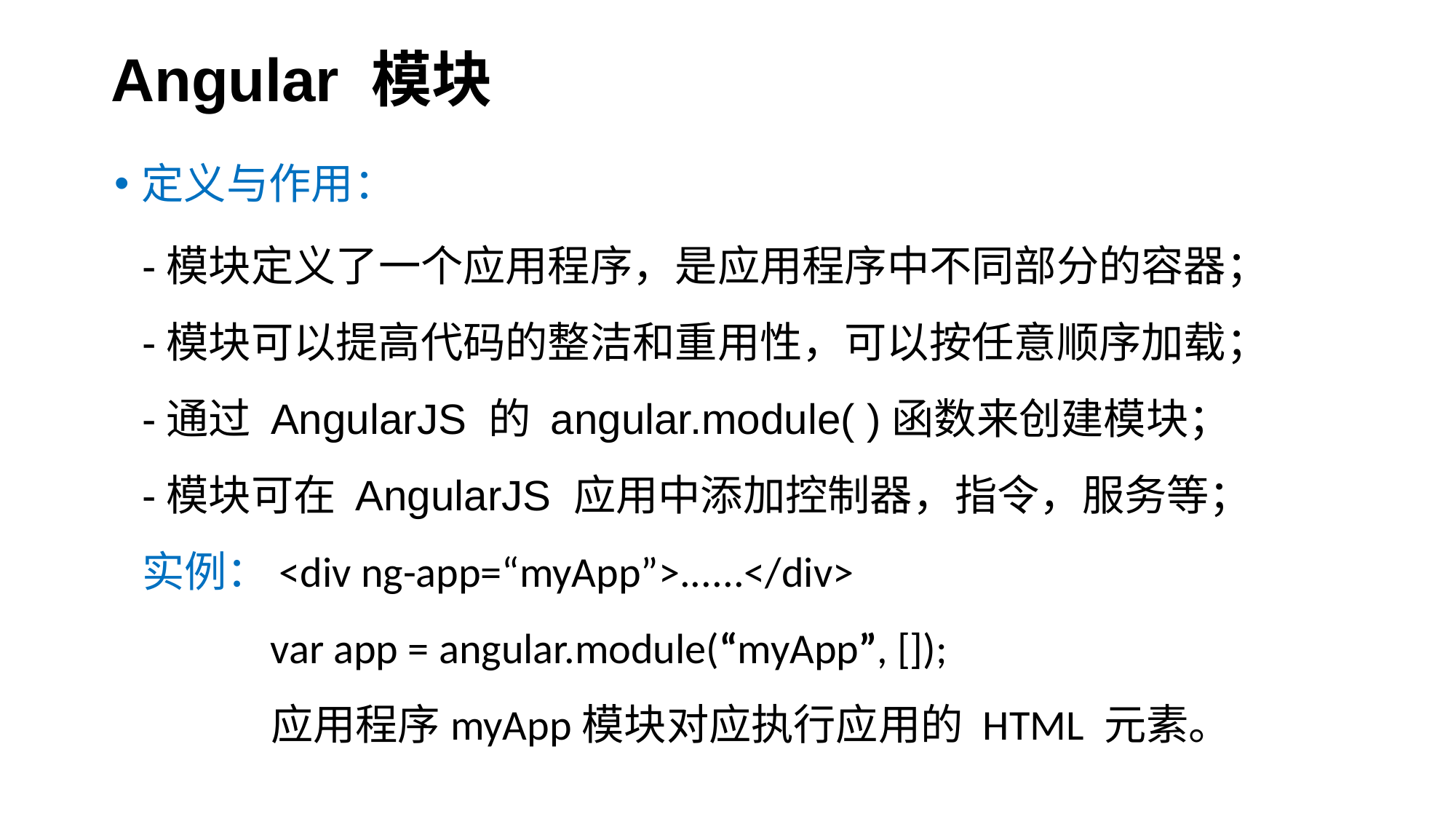

# Angular 模块
定义与作用：
-模块定义了一个应用程序，是应用程序中不同部分的容器；
-模块可以提高代码的整洁和重用性，可以按任意顺序加载；
-通过 AngularJS 的 angular.module( )函数来创建模块；
-模块可在 AngularJS 应用中添加控制器，指令，服务等；
实例：<div ng-app=“myApp”>......</div>
	  var app = angular.module(“myApp”, []);
	 应用程序myApp模块对应执行应用的 HTML 元素。